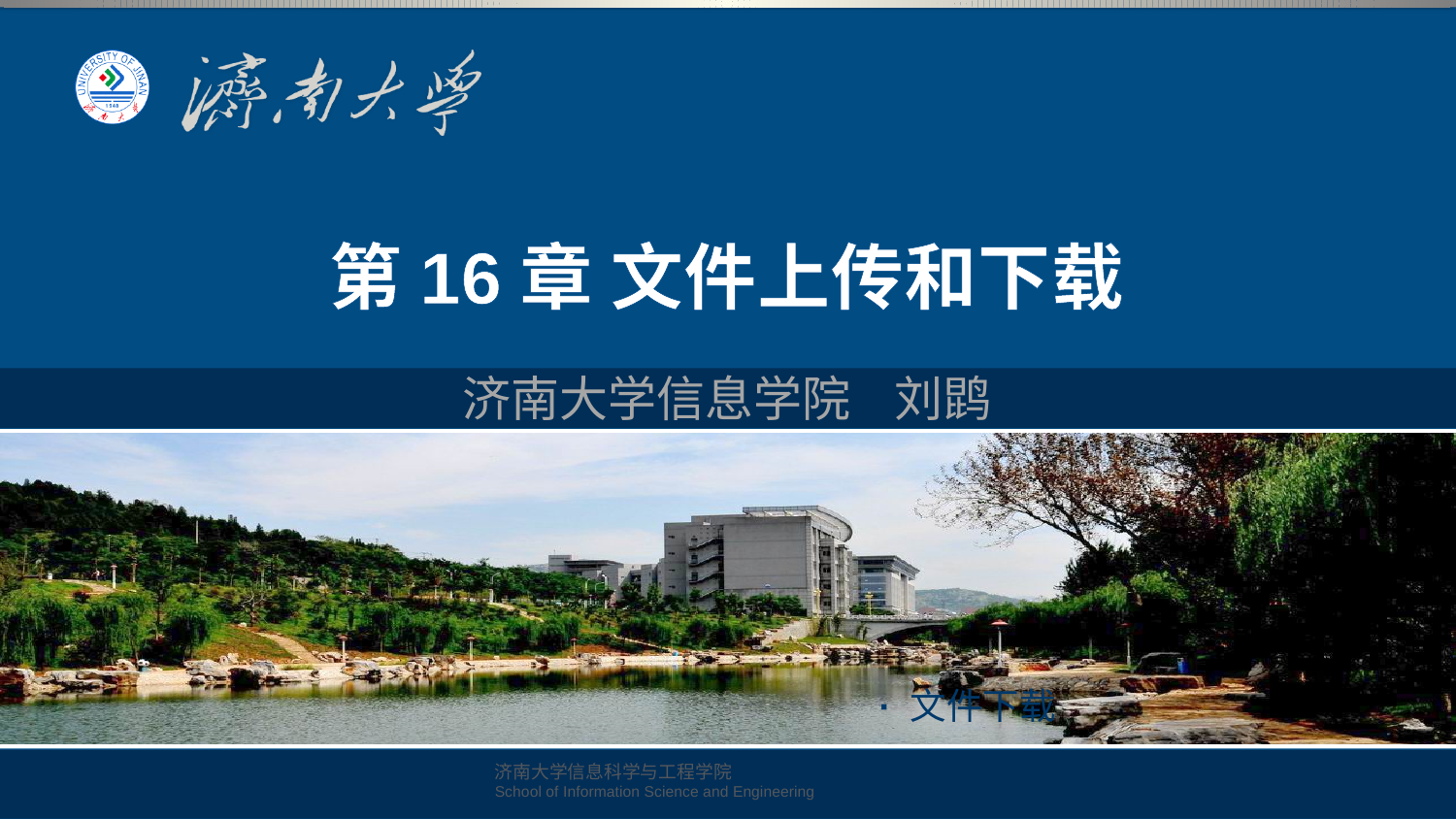

# 第16章 文件上传和下载
济南大学信息学院    刘鹍

· 文件下载